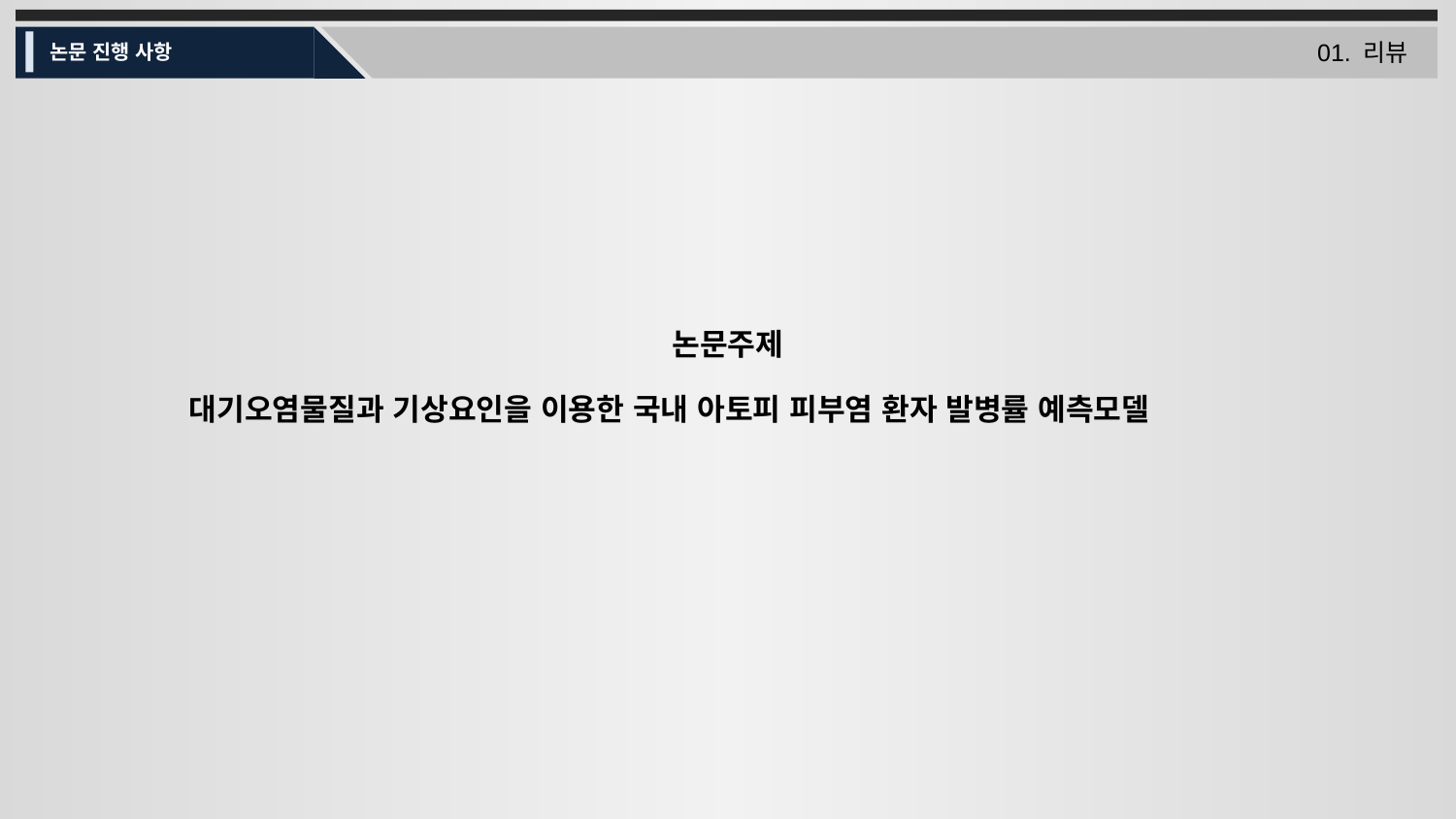

01. 리뷰

논문 진행 사항
논문주제
대기오염물질과 기상요인을 이용한 국내 아토피 피부염 환자 발병률 예측모델